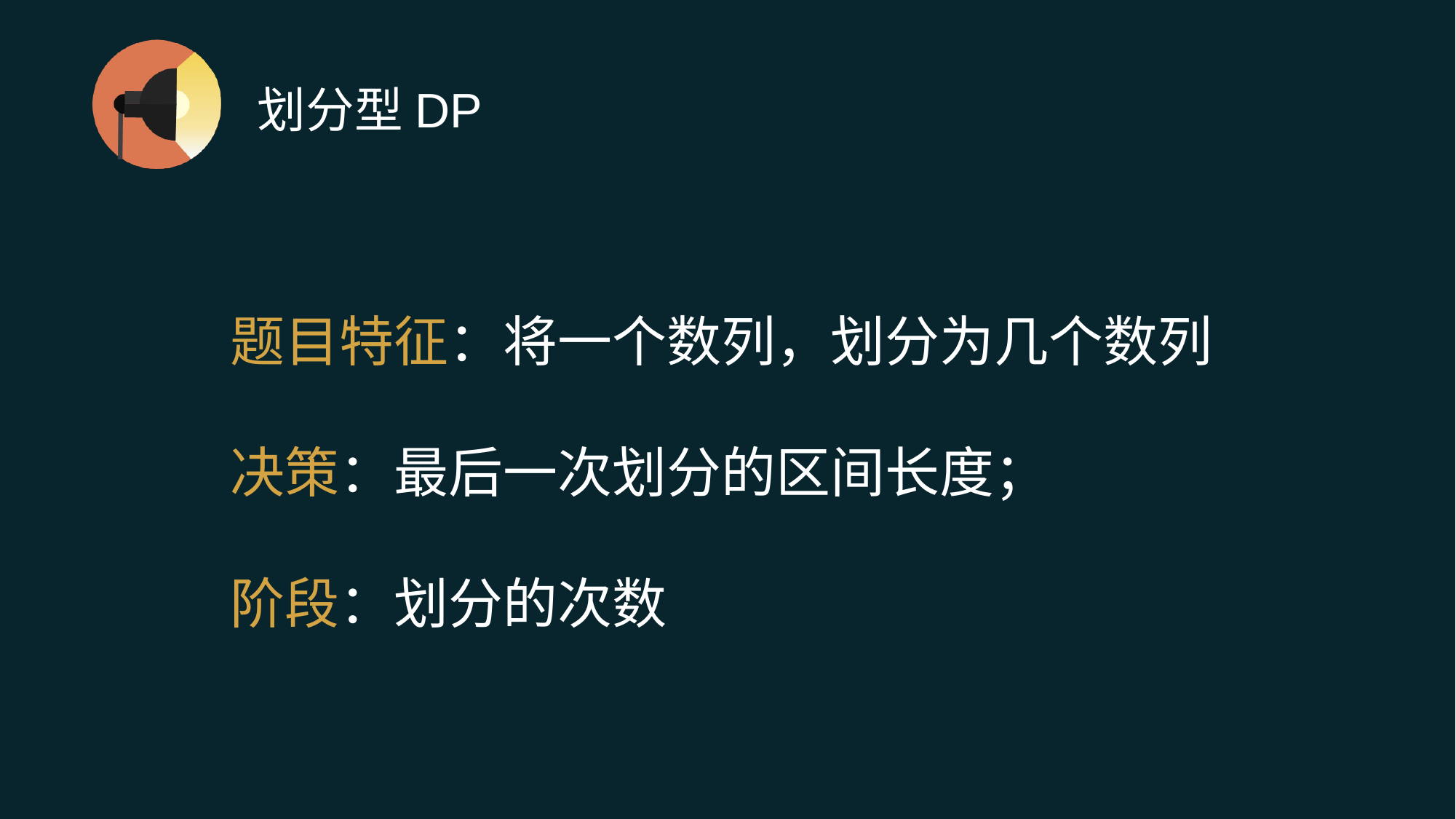

# 划分型DP
题目特征：将一个数列，划分为几个数列
决策：最后一次划分的区间长度；
阶段：划分的次数